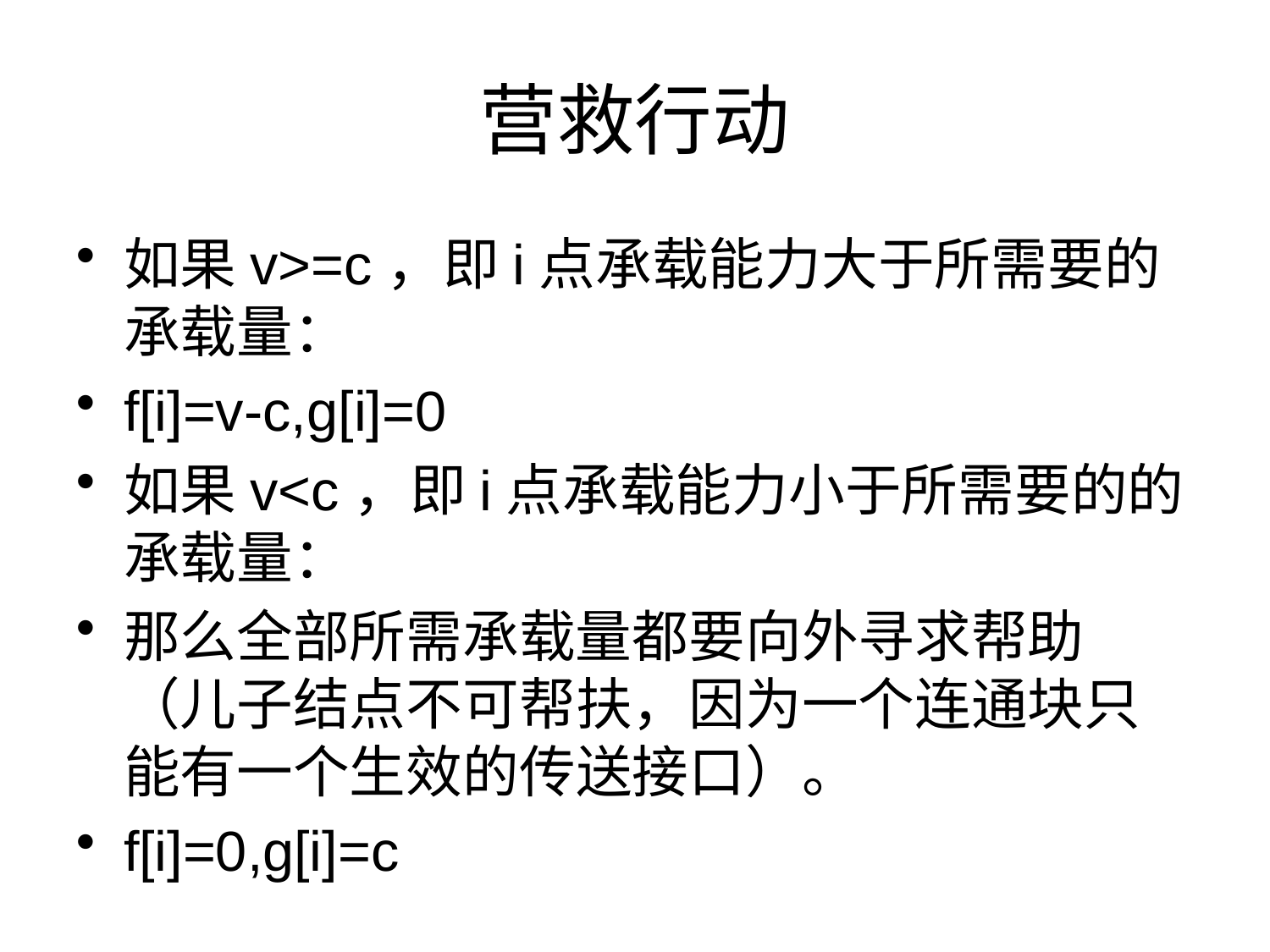

# 营救行动
如果v>=c，即i点承载能力大于所需要的承载量：
f[i]=v-c,g[i]=0
如果v<c，即i点承载能力小于所需要的的承载量：
那么全部所需承载量都要向外寻求帮助（儿子结点不可帮扶，因为一个连通块只能有一个生效的传送接口）。
f[i]=0,g[i]=c